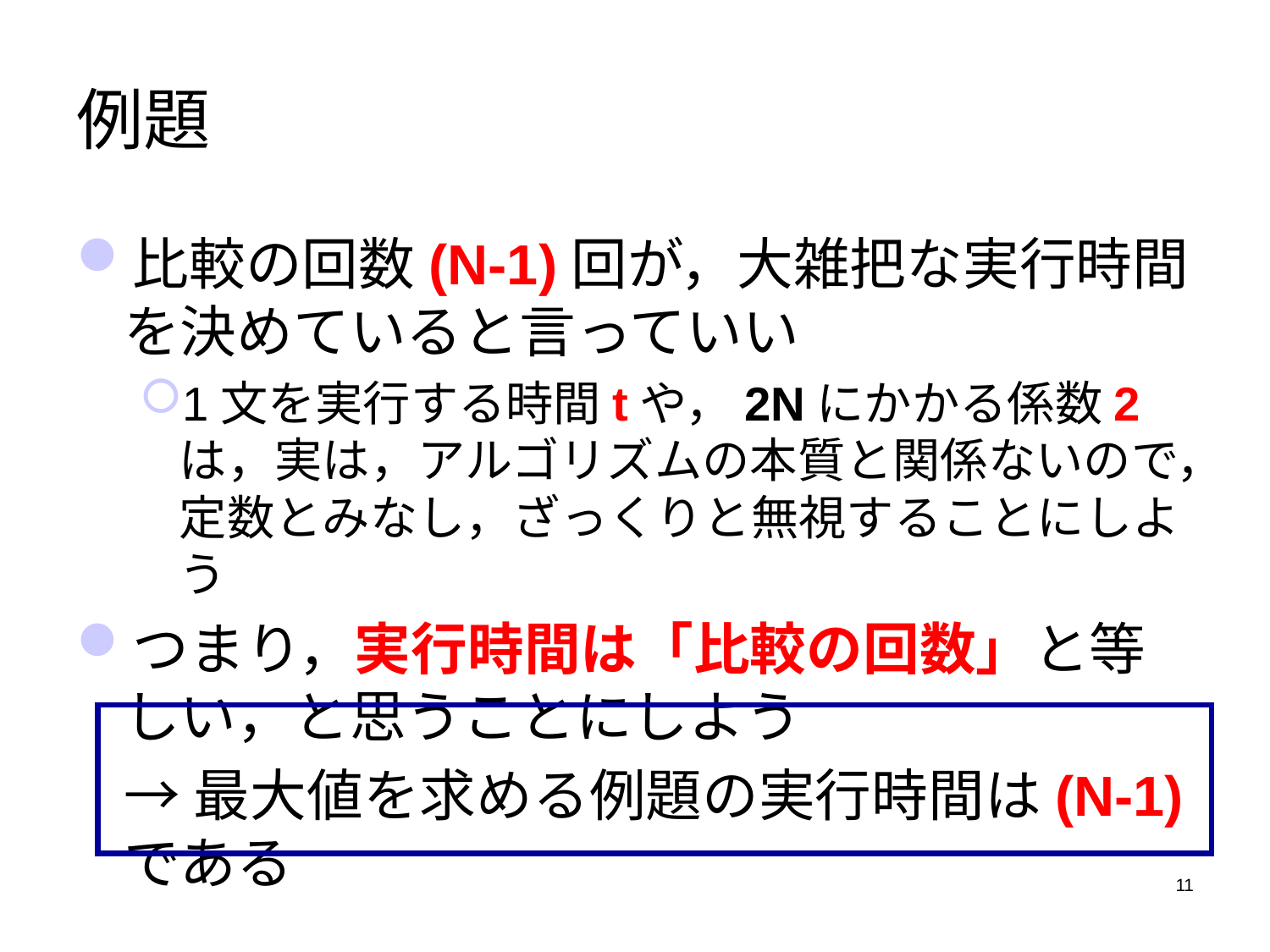

# 例題
比較の回数(N-1)回が，大雑把な実行時間を決めていると言っていい
1文を実行する時間tや，2Nにかかる係数2は，実は，アルゴリズムの本質と関係ないので，定数とみなし，ざっくりと無視することにしよう
つまり，実行時間は「比較の回数」と等しい，と思うことにしよう
	→最大値を求める例題の実行時間は(N-1)である

11